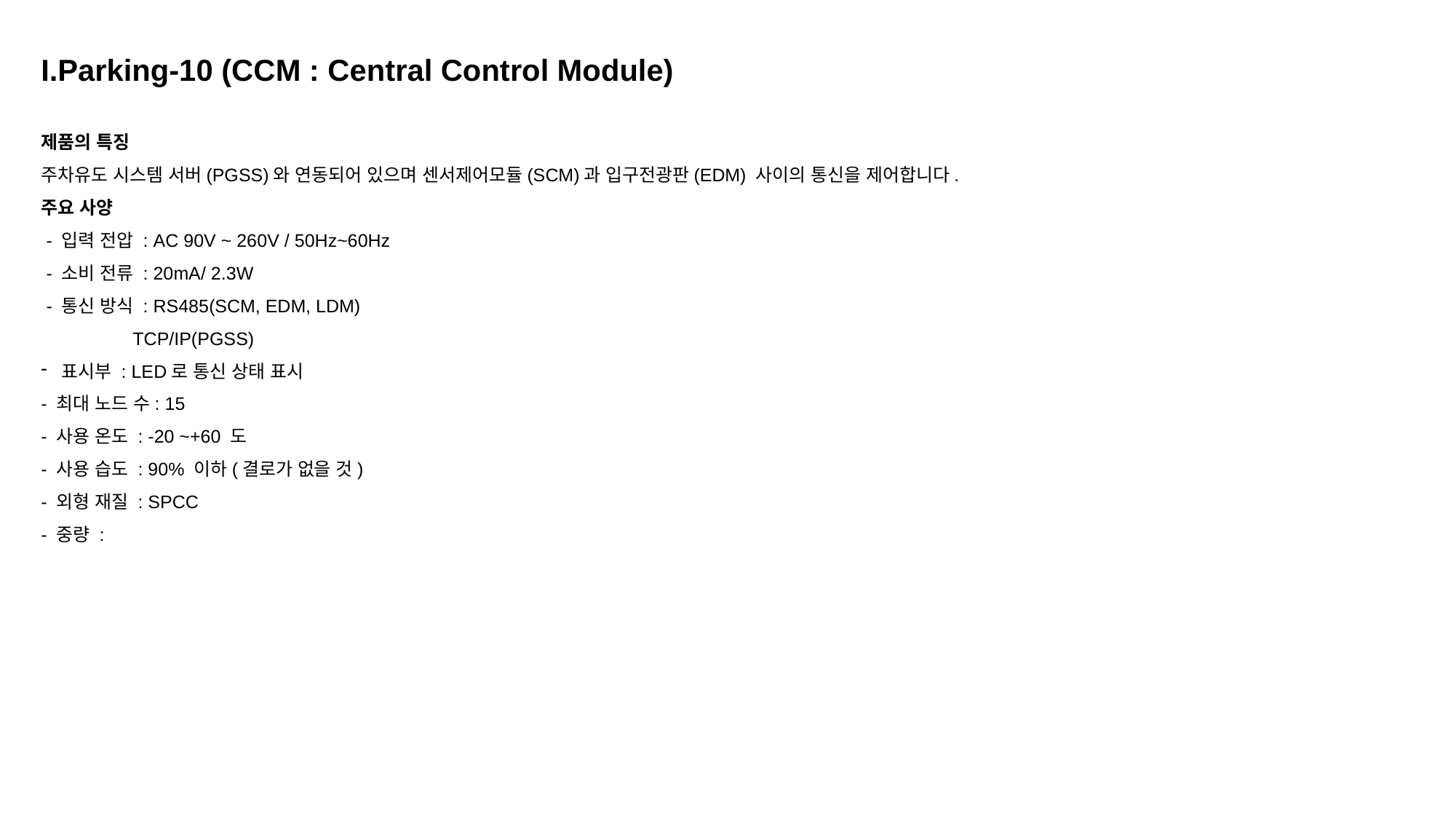

I.Parking-10 (CCM : Central Control Module)

제품의 특징
주차유도 시스템 서버(PGSS)와 연동되어 있으며 센서제어모듈(SCM)과 입구전광판(EDM) 사이의 통신을 제어합니다.
주요 사양
 - 입력 전압 : AC 90V ~ 260V / 50Hz~60Hz
 - 소비 전류 : 20mA/ 2.3W
 - 통신 방식 : RS485(SCM, EDM, LDM)
                  TCP/IP(PGSS)
표시부 : LED로 통신 상태 표시
- 최대 노드 수: 15
- 사용 온도 : -20 ~+60 도
- 사용 습도 : 90% 이하(결로가 없을 것)
- 외형 재질 : SPCC
- 중량 :